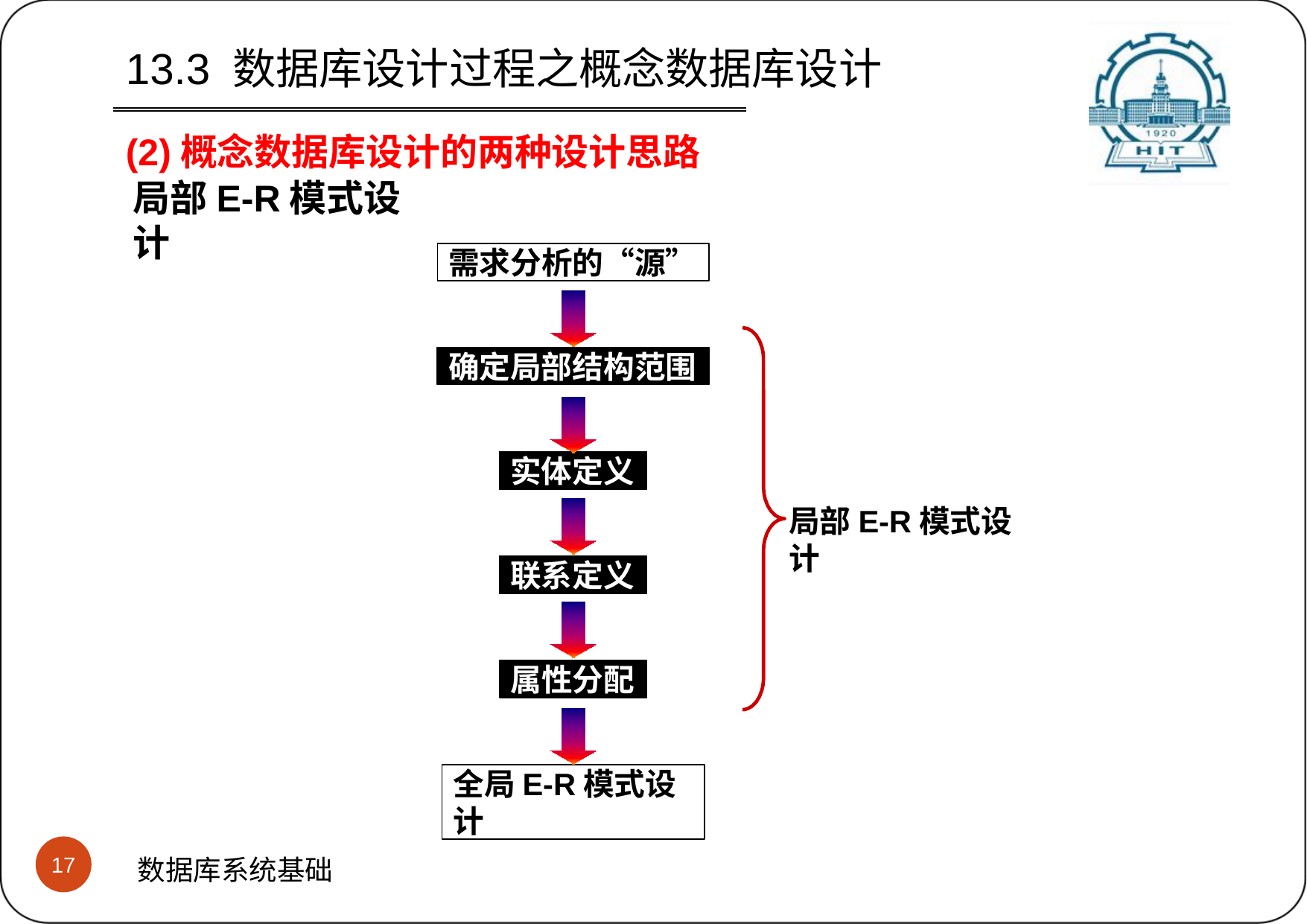

# 13.3 数据库设计过程之概念数据库设计
(2)概念数据库设计的两种设计思路

局部E-R模式设计

需求分析的“源”

确定局部结构范围

实体定义

局部E-R模式设计
联系定义

属性分配

全局E-R模式设计